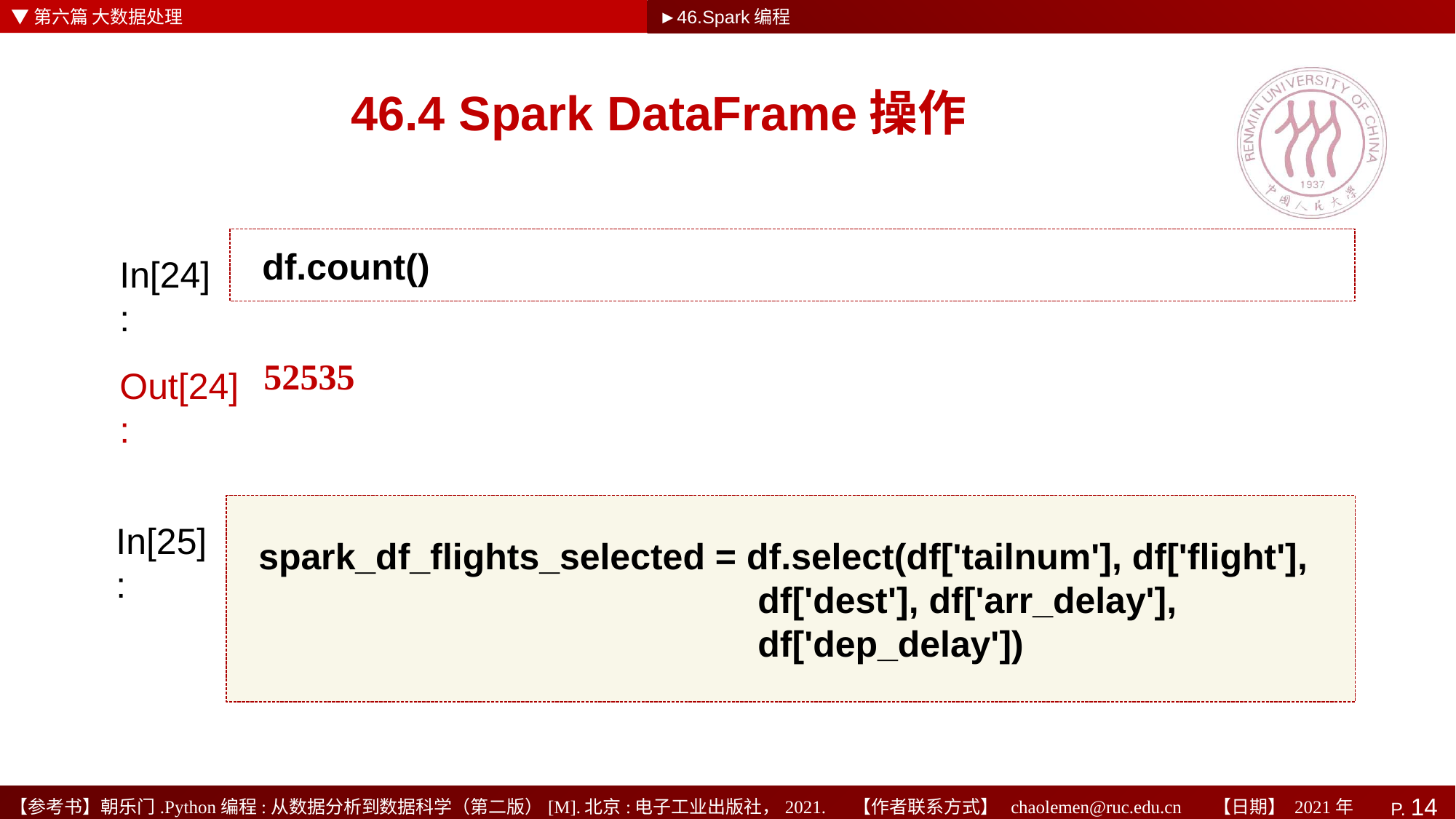

▼第六篇 大数据处理
►46.Spark编程
# 46.4 Spark DataFrame操作
df.count()
In[24]:
52535
Out[24]:
spark_df_flights_selected = df.select(df['tailnum'], df['flight'],
                                                 df['dest'], df['arr_delay'],
                                                 df['dep_delay'])
In[25]: